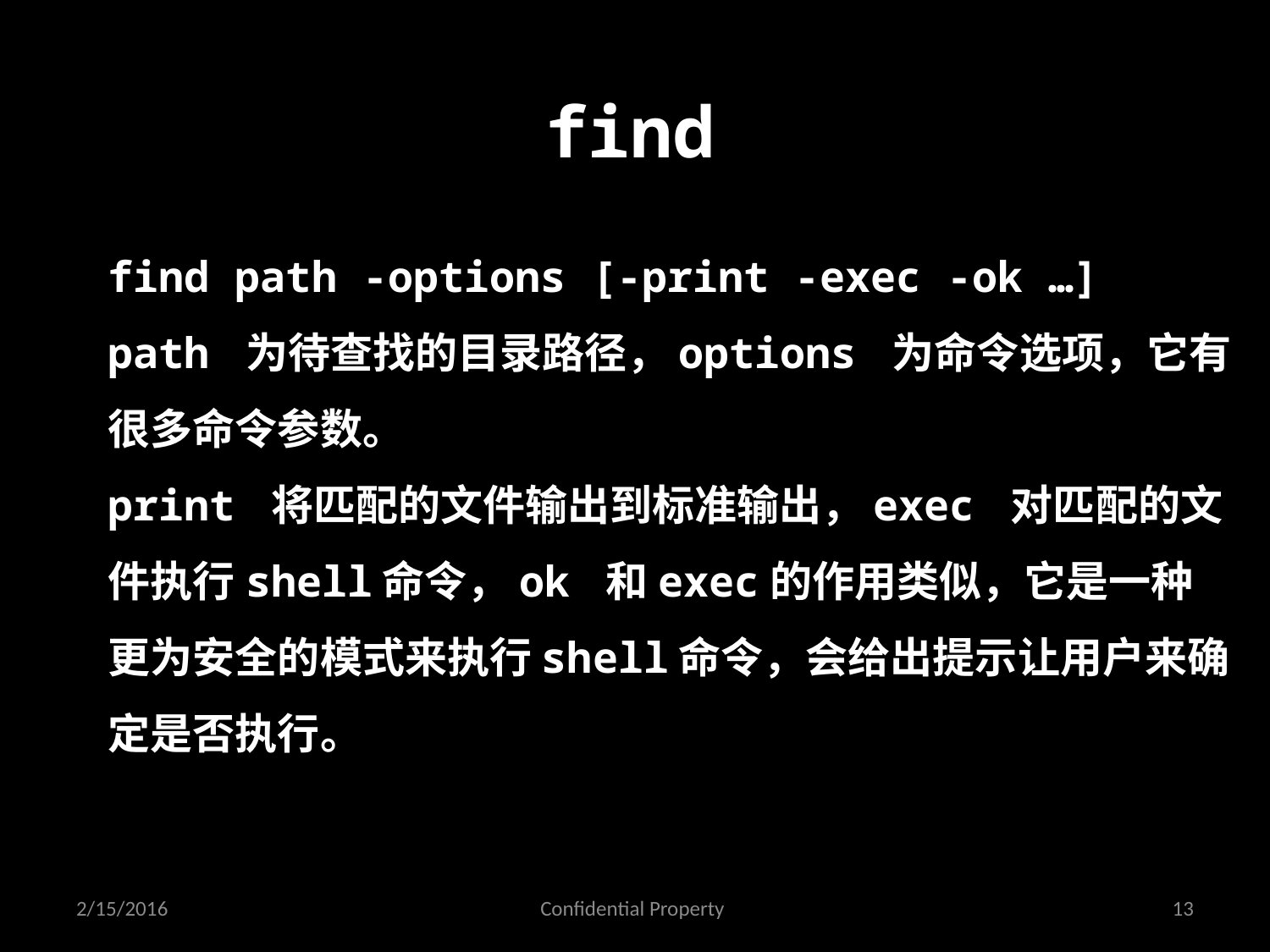

find
find path -options [-print -exec -ok …]
path 为待查找的目录路径，options 为命令选项，它有很多命令参数。
print 将匹配的文件输出到标准输出，exec 对匹配的文件执行shell命令，ok 和exec的作用类似，它是一种更为安全的模式来执行shell命令，会给出提示让用户来确定是否执行。
2/15/2016
Confidential Property
13